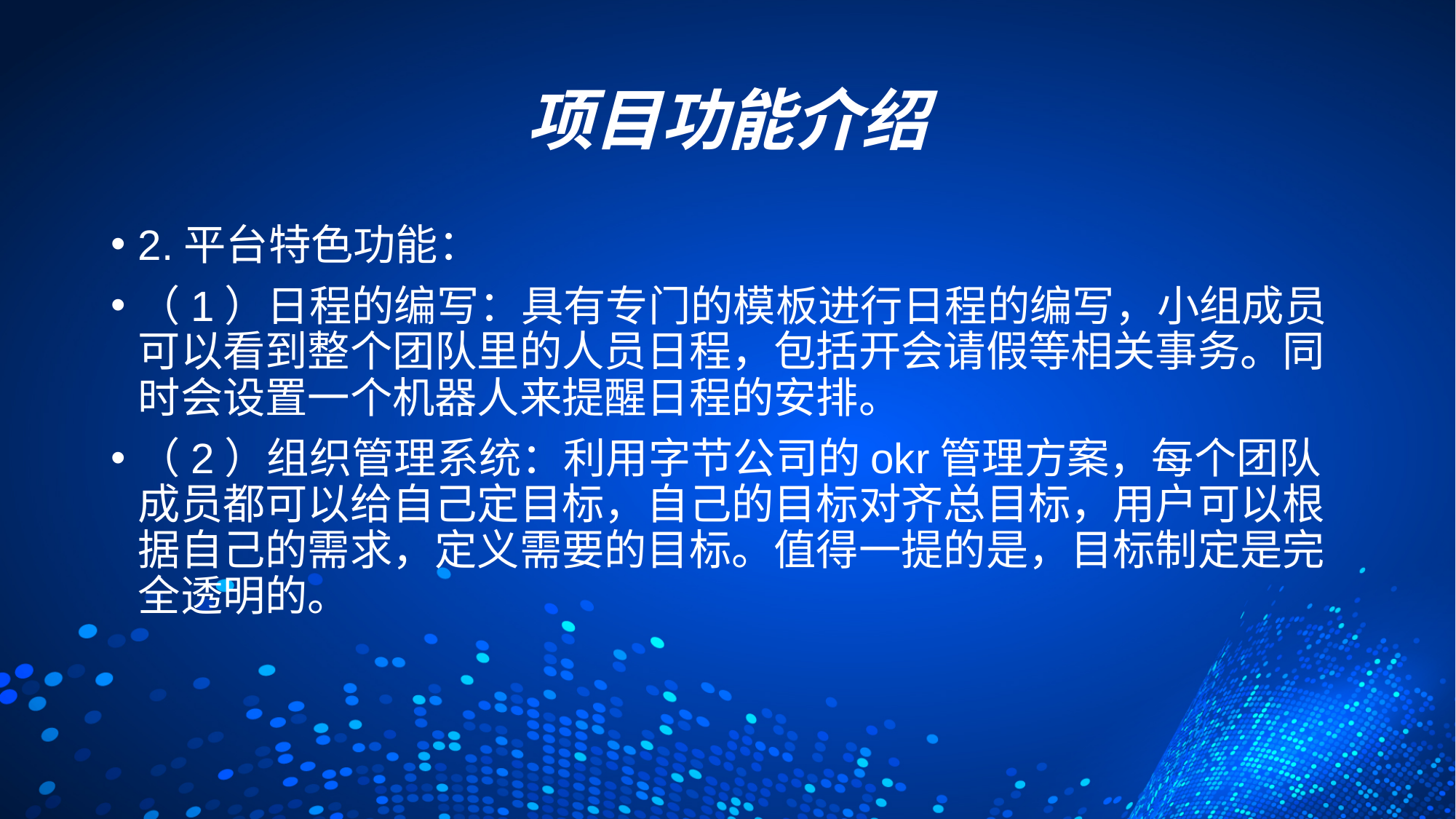

# 项目功能介绍
2.平台特色功能：
（1）日程的编写：具有专门的模板进行日程的编写，小组成员可以看到整个团队里的人员日程，包括开会请假等相关事务。同时会设置一个机器人来提醒日程的安排。
（2）组织管理系统：利用字节公司的okr管理方案，每个团队成员都可以给自己定目标，自己的目标对齐总目标，用户可以根据自己的需求，定义需要的目标。值得一提的是，目标制定是完全透明的。